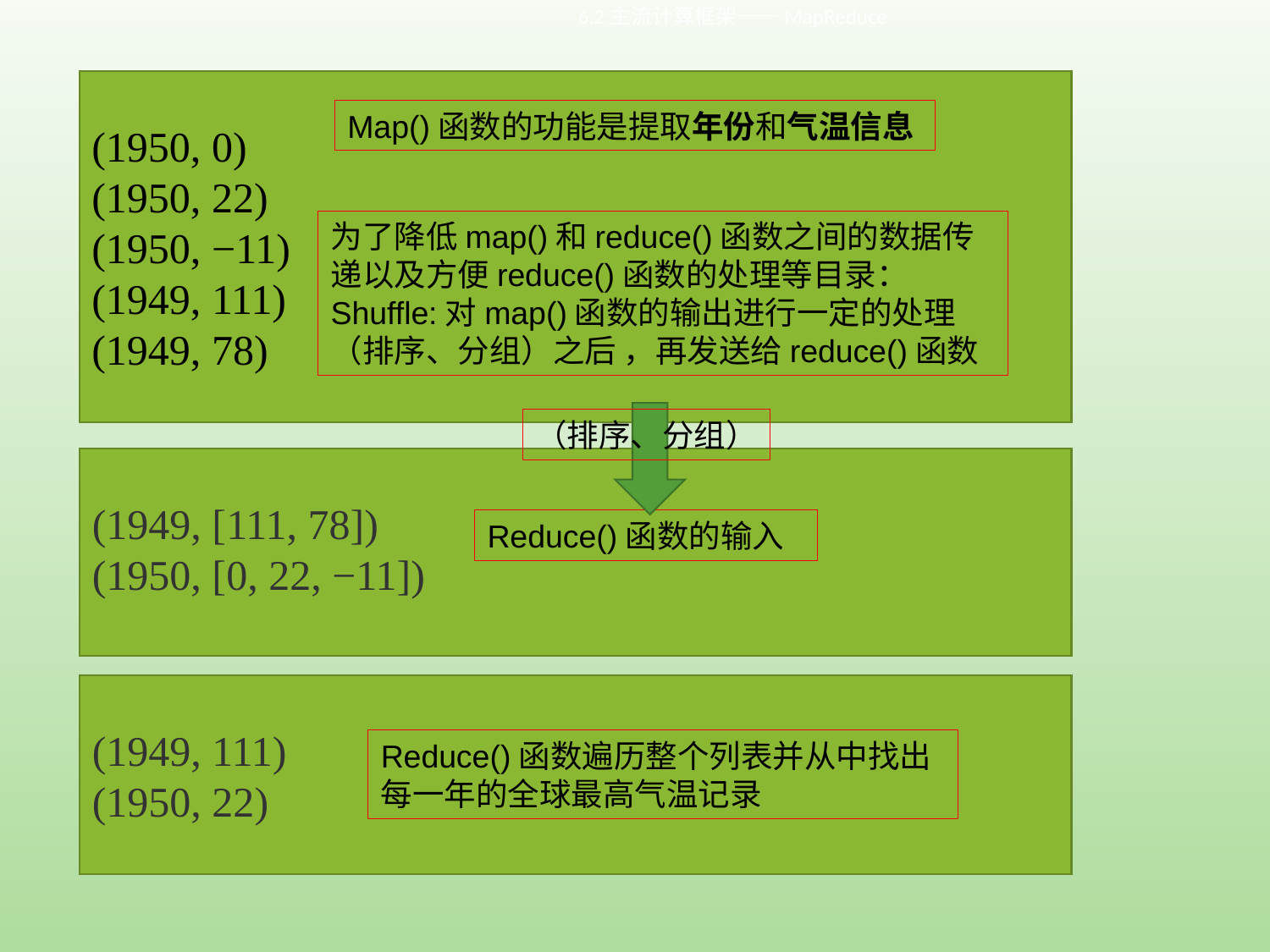

6.2主流计算框架——MapReduce

(1950, 0)
(1950, 22)
(1950, −11)
(1949, 111)
(1949, 78)

Map()函数的功能是提取年份和气温信息
为了降低map()和reduce()函数之间的数据传递以及方便reduce()函数的处理等目录：
Shuffle:对map()函数的输出进行一定的处理（排序、分组）之后 ，再发送给reduce()函数

（排序、分组）

(1949, [111, 78])
(1950, [0, 22, −11])

Reduce()函数的输入

(1949, 111)
(1950, 22)

Reduce()函数遍历整个列表并从中找出每一年的全球最高气温记录